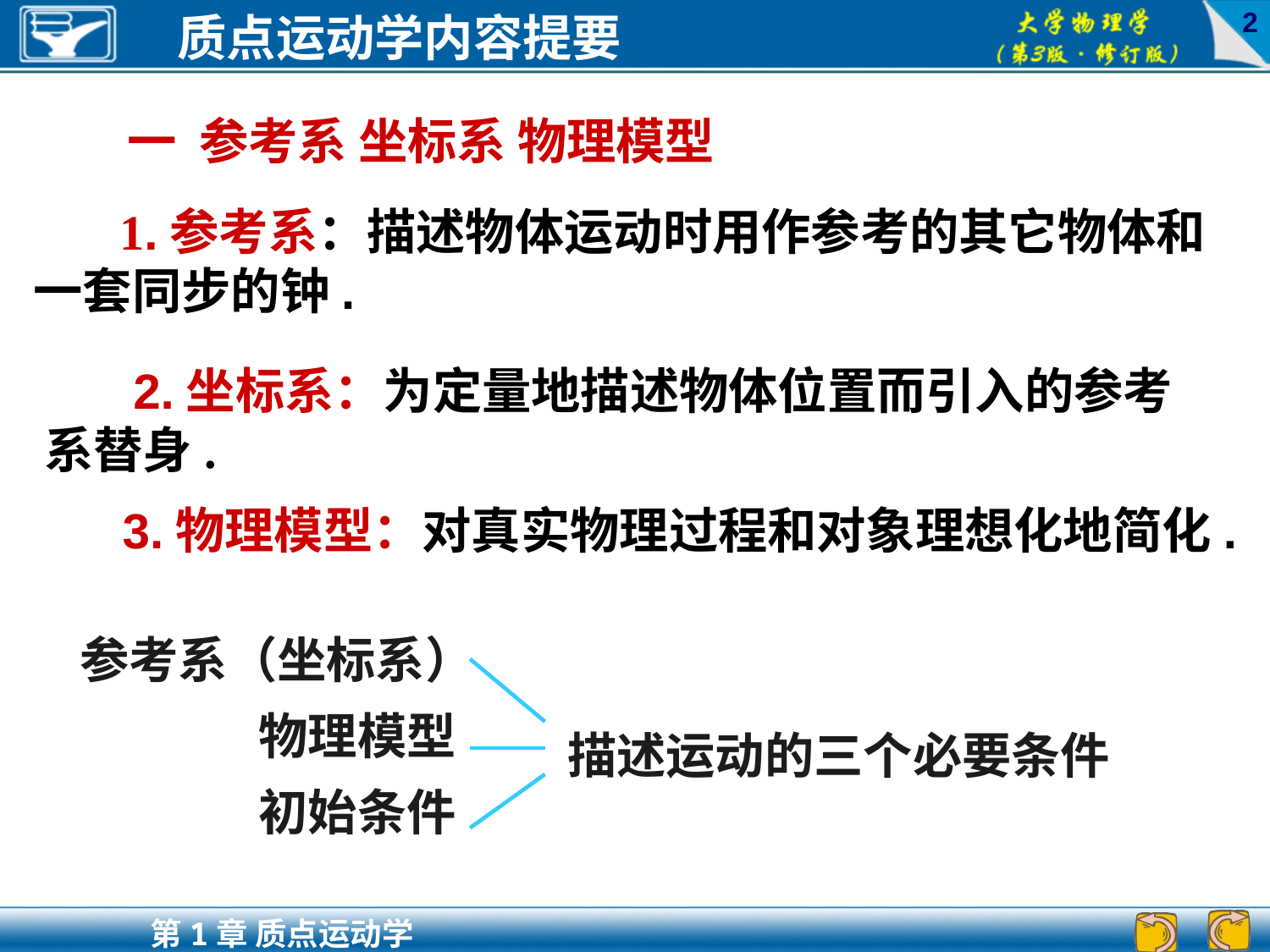

2
一  参考系 坐标系 物理模型
       1.参考系：描述物体运动时用作参考的其它物体和一套同步的钟.
   2.坐标系：为定量地描述物体位置而引入的参考系替身.
   3.物理模型：对真实物理过程和对象理想化地简化.
参考系（坐标系）
描述运动的三个必要条件
物理模型
初始条件